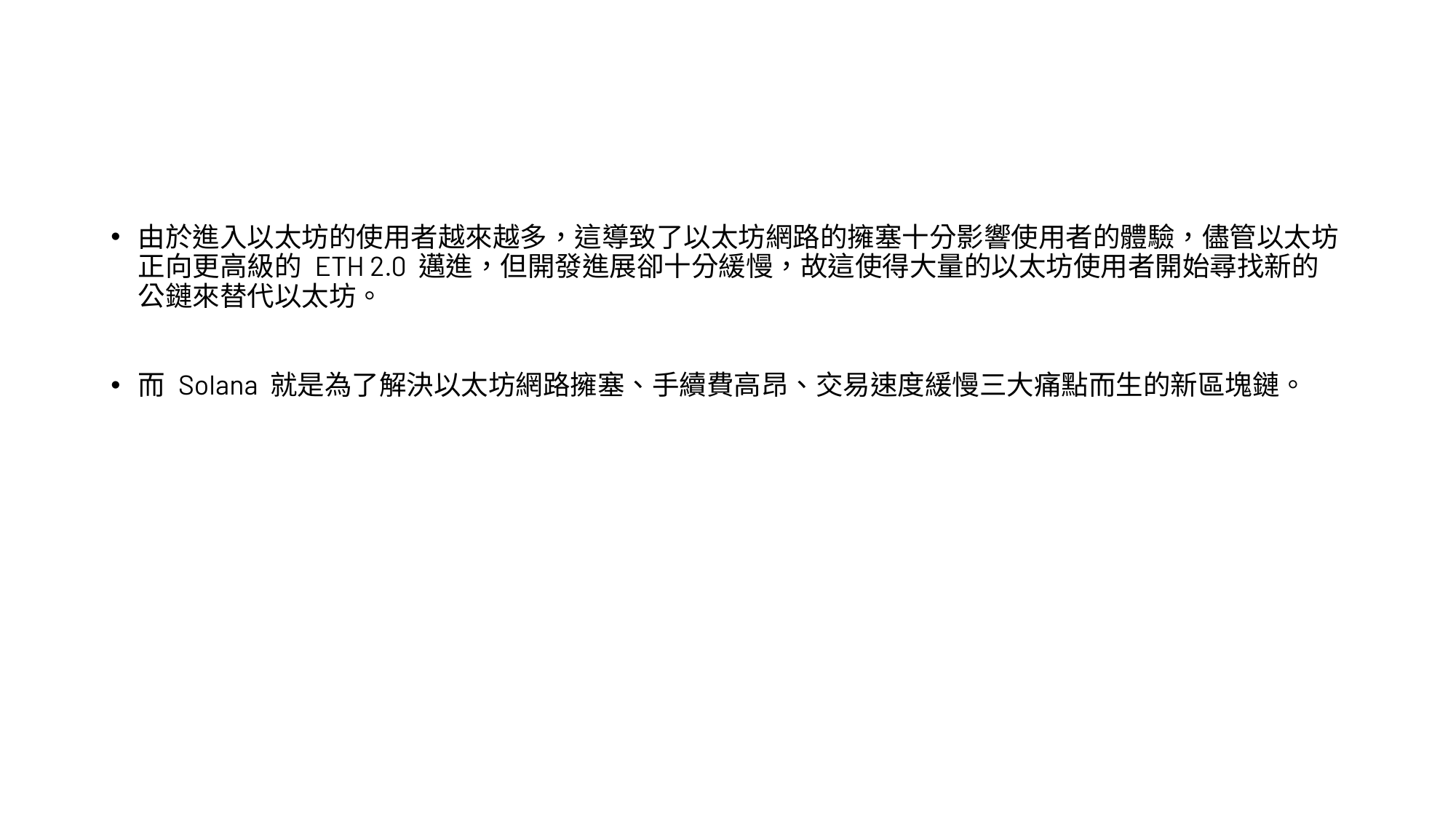

#
由於進入以太坊的使用者越來越多，這導致了以太坊網路的擁塞十分影響使用者的體驗，儘管以太坊正向更高級的 ETH 2.0 邁進，但開發進展卻十分緩慢，故這使得大量的以太坊使用者開始尋找新的公鏈來替代以太坊。

而 Solana 就是為了解決以太坊網路擁塞、手續費高昂、交易速度緩慢三大痛點而生的新區塊鏈。